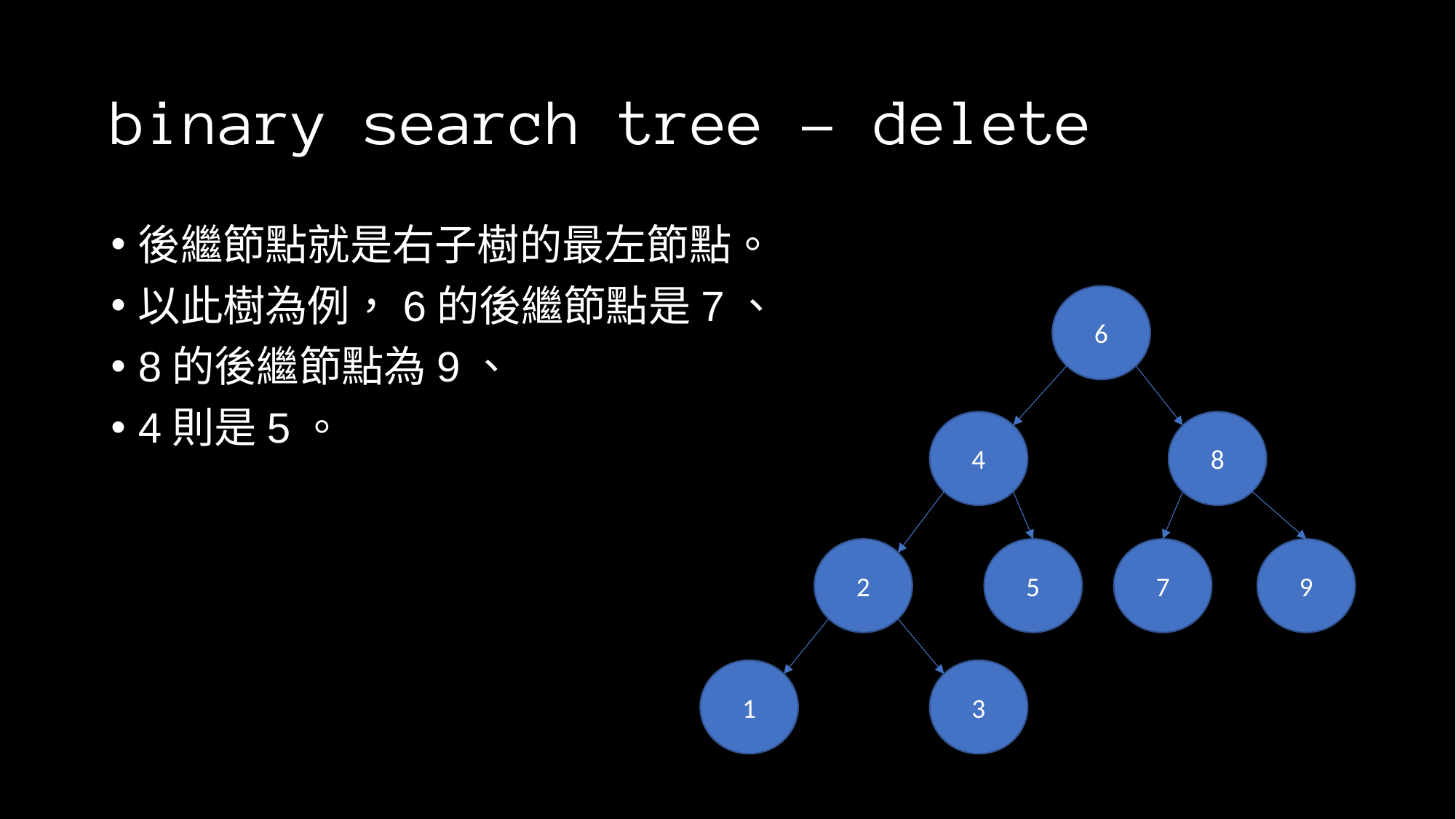

# binary search tree - delete
後繼節點就是右子樹的最左節點。
以此樹為例，6的後繼節點是7、
8的後繼節點為9、
4則是5。
6
4
8
7
9
5
2
1
3